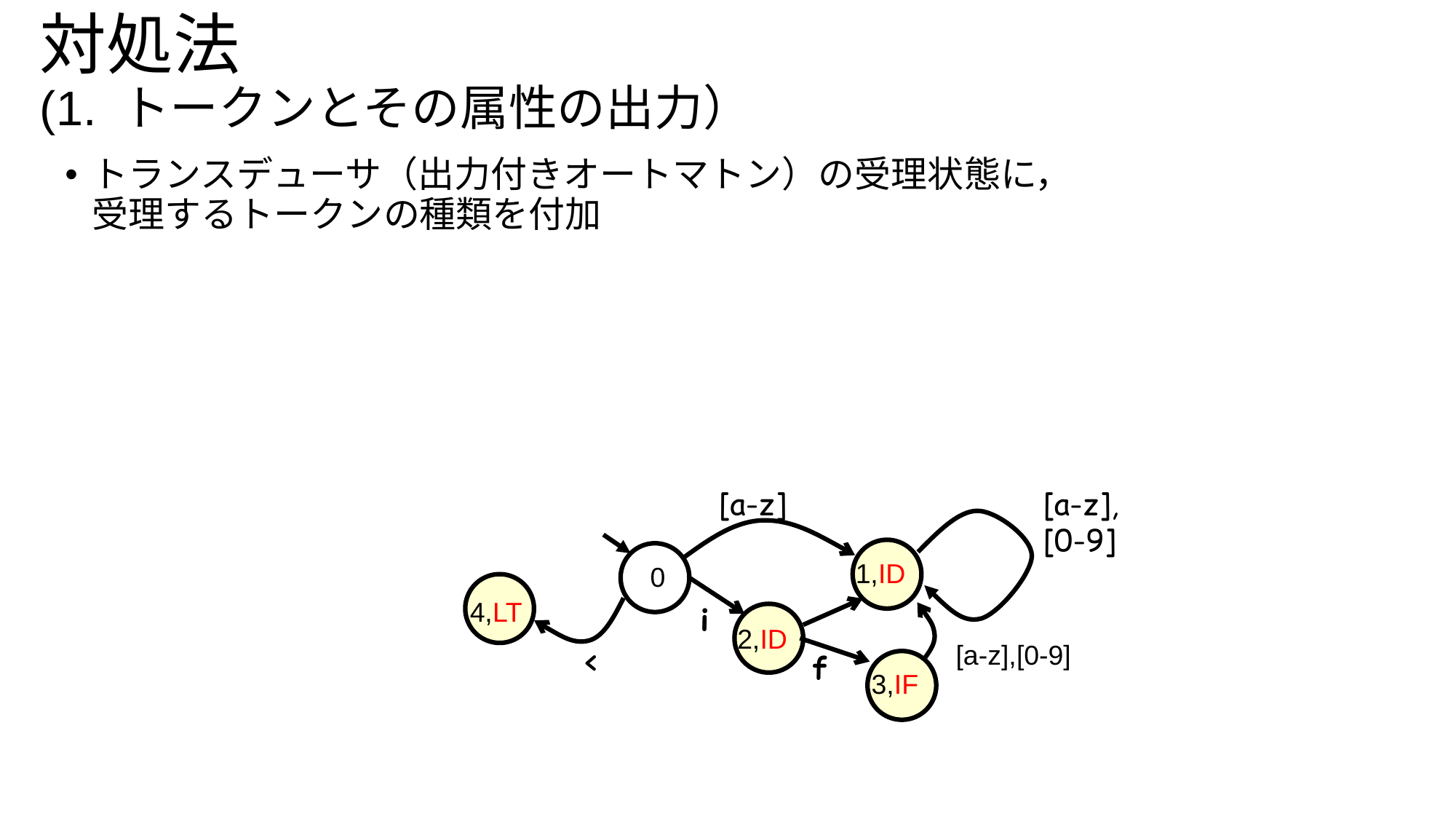

# 対処法 (1. トークンとその属性の出力）
トランスデューサ（出力付きオートマトン）の受理状態に，
受理するトークンの種類を付加

[a-z],
[0-9]
  [a-z]

1,ID
0

4,LT
i

2,ID
[a-z],[0-9]
<
f

3,IF